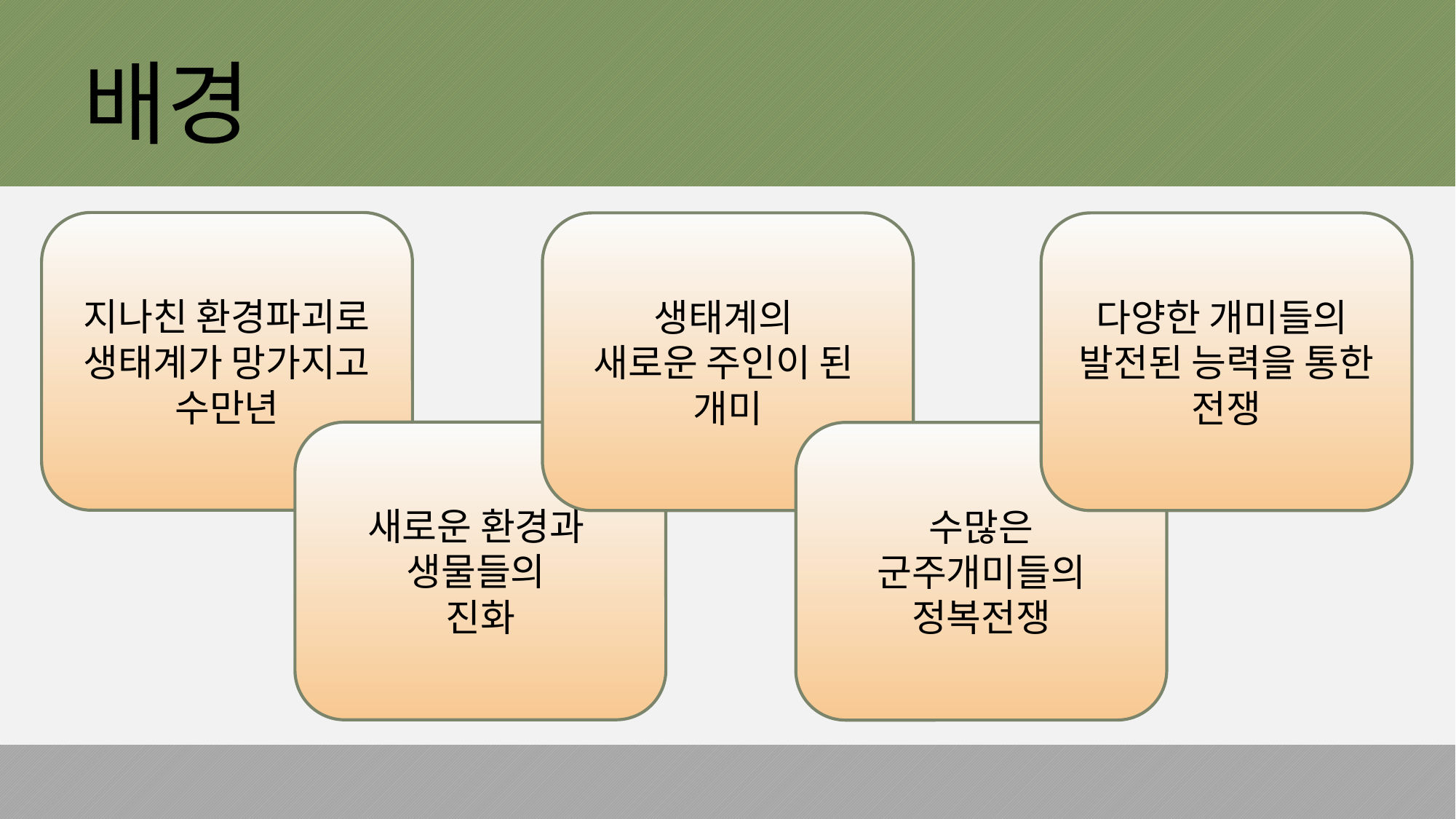

# 배경
지나친 환경파괴로 생태계가 망가지고 수만년
생태계의
새로운 주인이 된
개미
다양한 개미들의
발전된 능력을 통한 전쟁
새로운 환경과
생물들의
진화
수많은 군주개미들의 정복전쟁